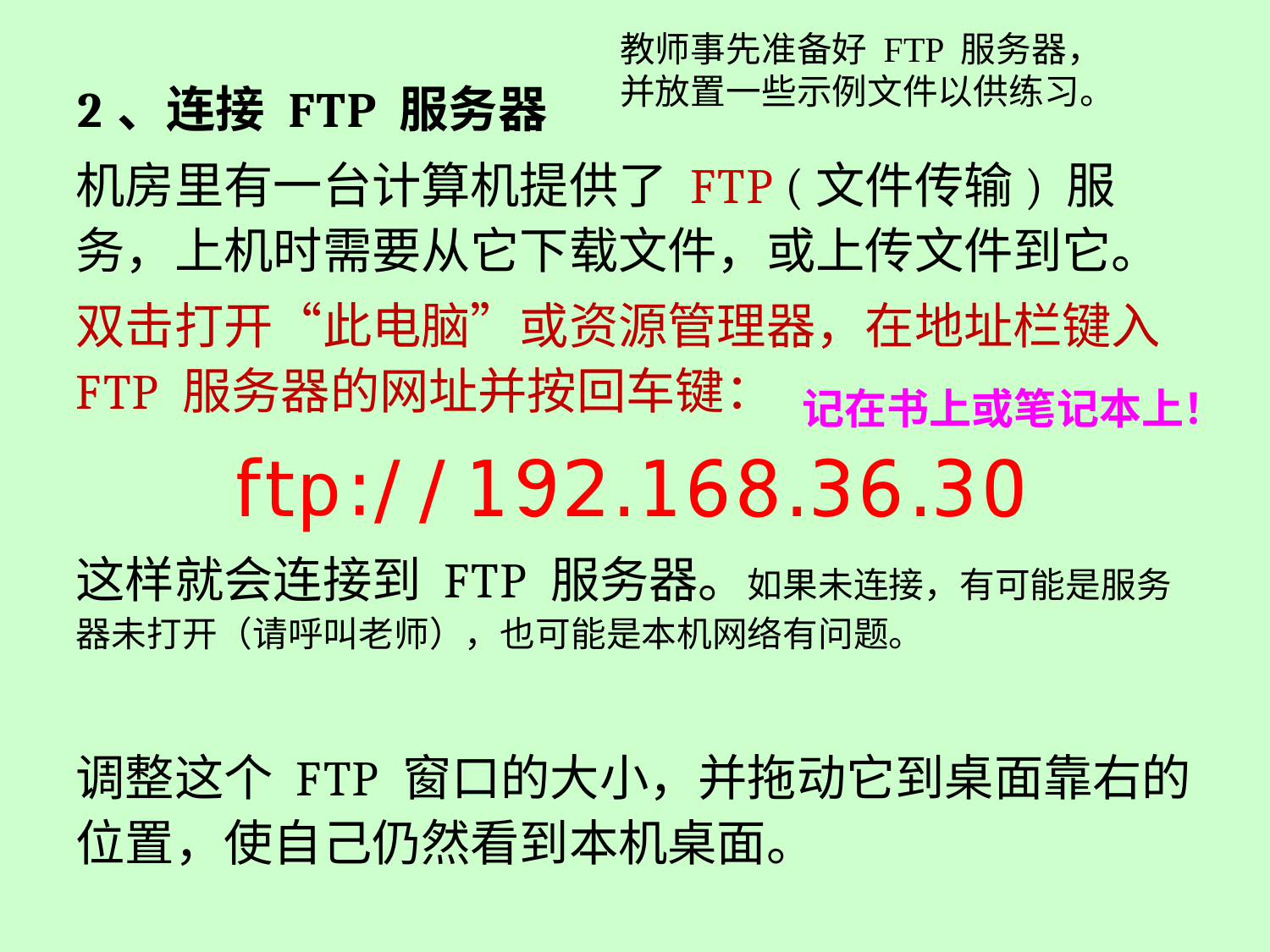

教师事先准备好 FTP 服务器，并放置一些示例文件以供练习。
2、连接 FTP 服务器
机房里有一台计算机提供了 FTP (文件传输) 服务，上机时需要从它下载文件，或上传文件到它。
双击打开“此电脑”或资源管理器，在地址栏键入FTP 服务器的网址并按回车键：
ftp://192.168.36.30
这样就会连接到 FTP 服务器。如果未连接，有可能是服务器未打开（请呼叫老师），也可能是本机网络有问题。

调整这个 FTP 窗口的大小，并拖动它到桌面靠右的位置，使自己仍然看到本机桌面。
记在书上或笔记本上！
81